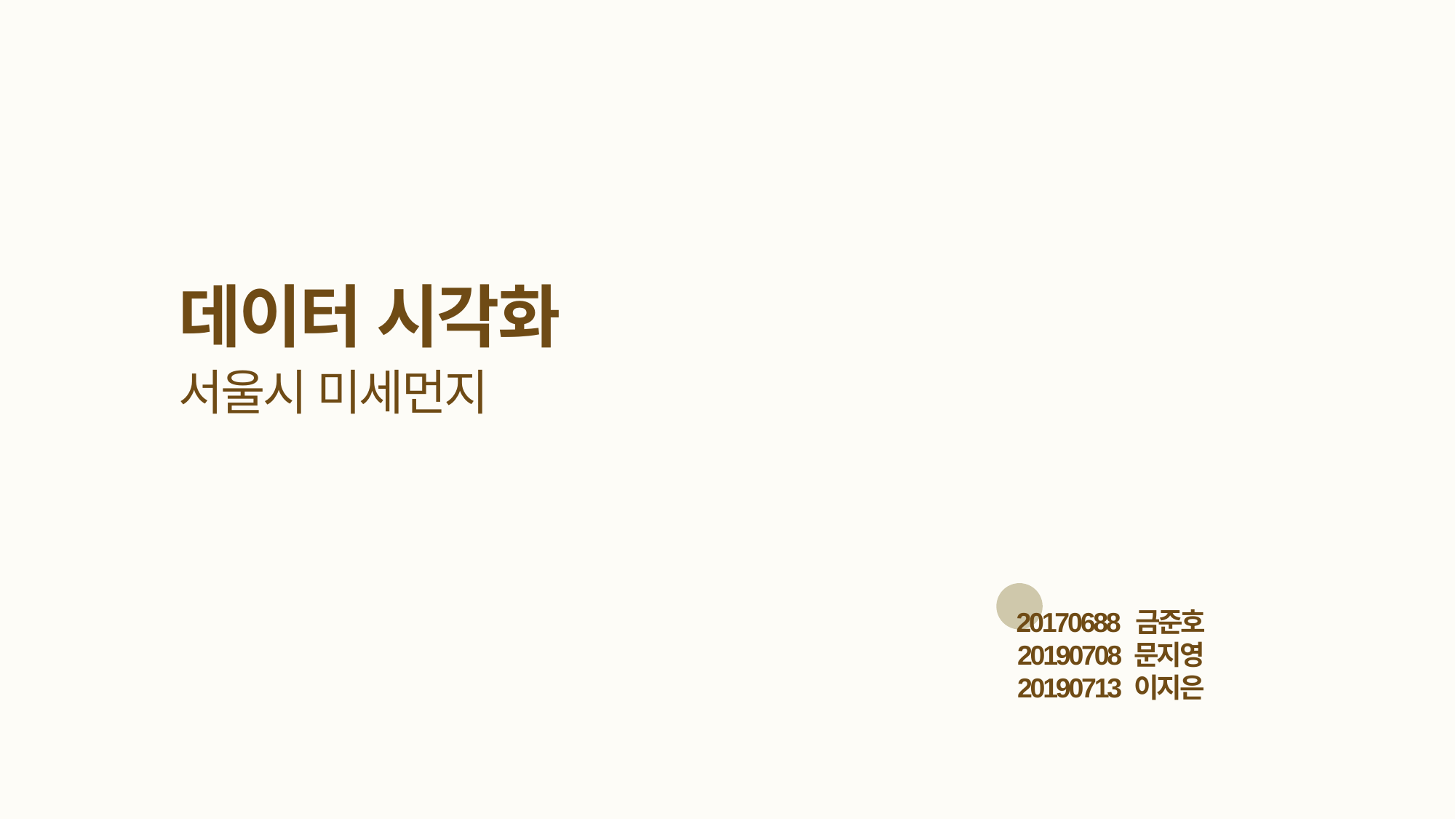

데이터 시각화
서울시 미세먼지

20170688 금준호
20190708 문지영
20190713 이지은